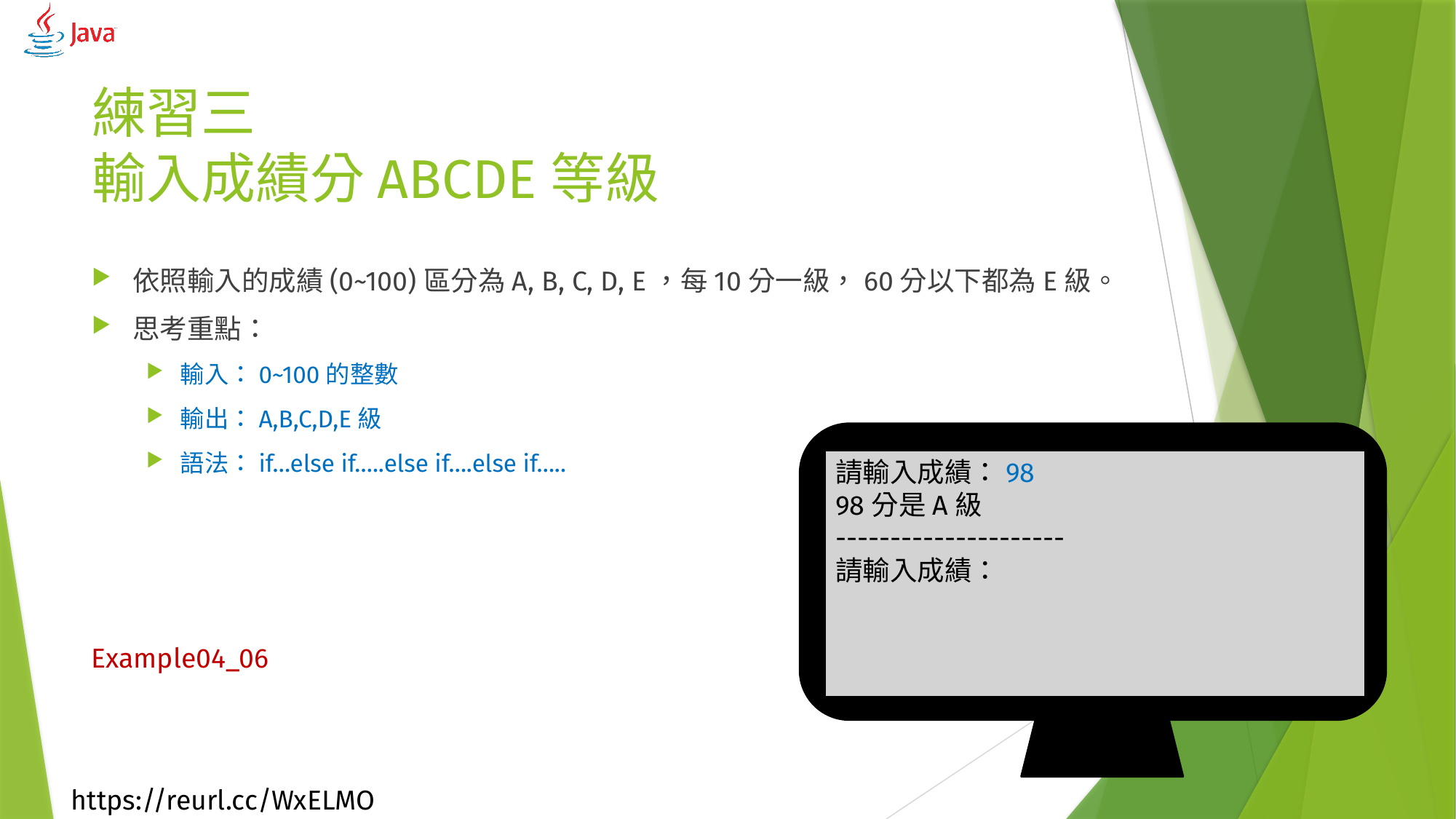

# 練習三 輸入成績分ABCDE等級
依照輸入的成績(0~100)區分為A, B, C, D, E，每10分一級，60分以下都為E級。
思考重點：
輸入：0~100的整數
輸出：A,B,C,D,E級
語法：if…else if…..else if….else if…..

請輸入成績：98
98分是A級
---------------------
請輸入成績：

Example04_06